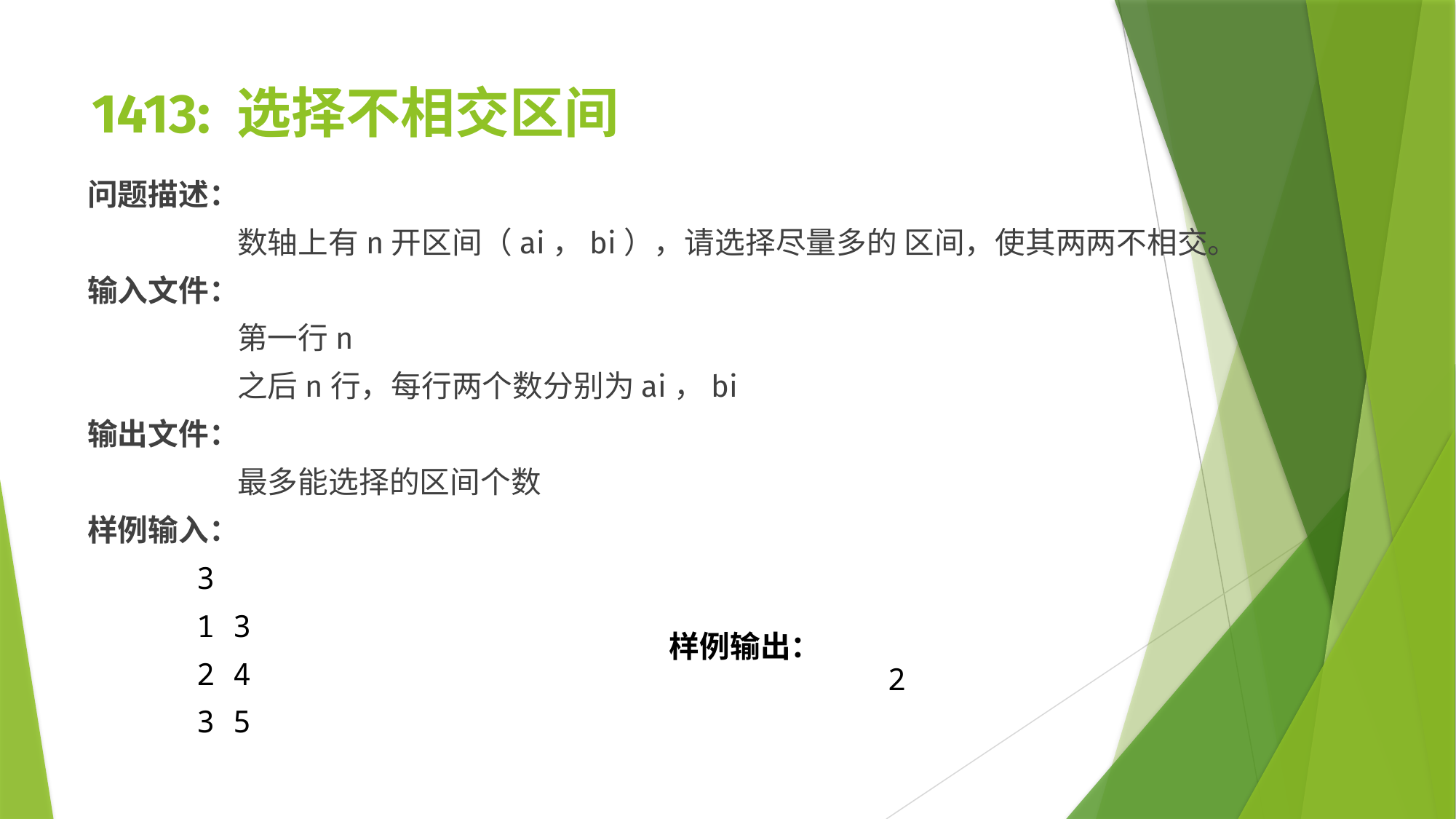

# 1413: 选择不相交区间
问题描述：
		数轴上有n开区间（ai，bi），请选择尽量多的 区间，使其两两不相交。
输入文件：
		第一行n
		之后n行，每行两个数分别为ai，bi
输出文件：
		最多能选择的区间个数
样例输入：
3
1 3
2 4
3 5

样例输出：
		2